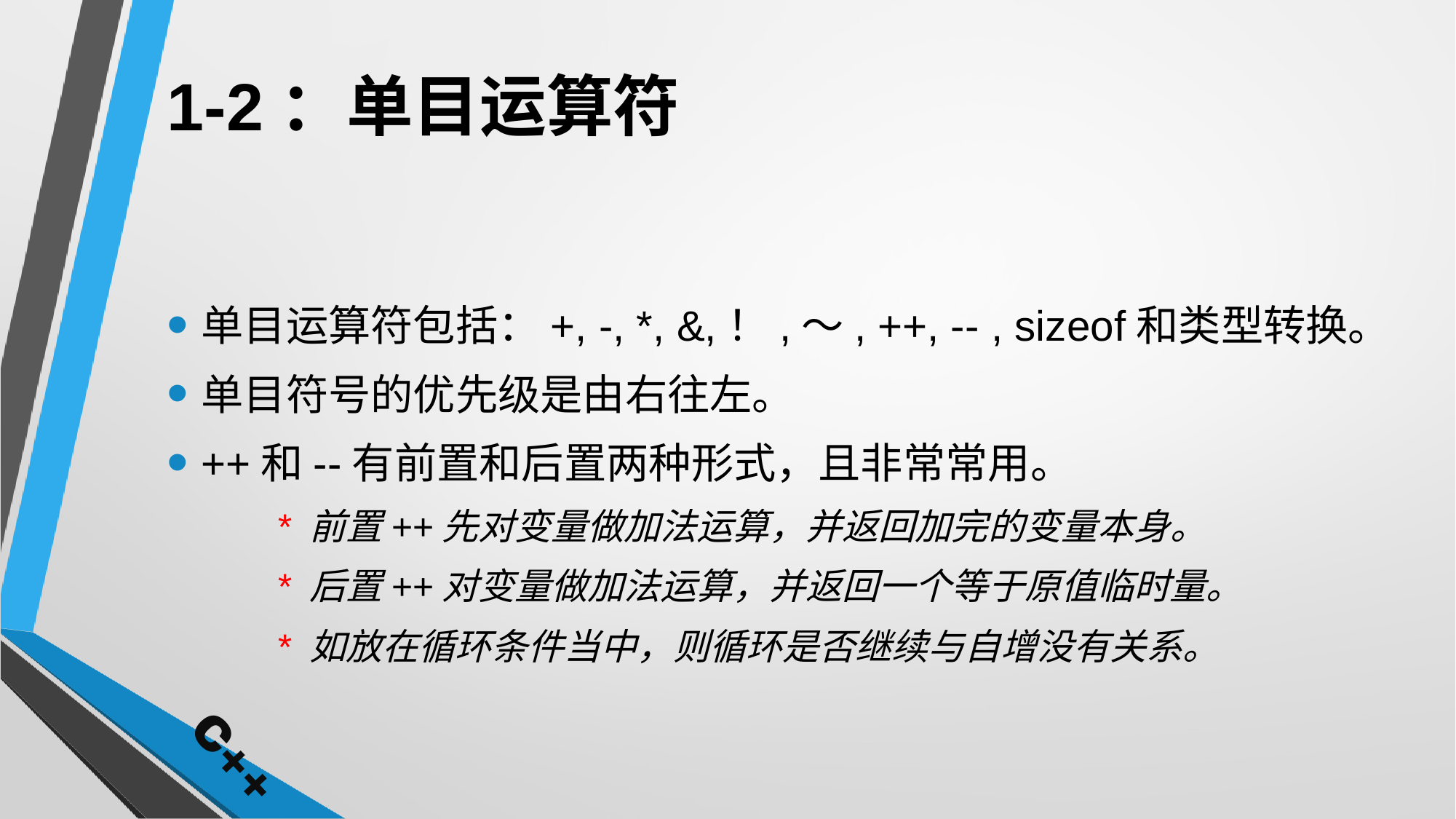

# 1-2：单目运算符
单目运算符包括：+, -, *, &,！,～, ++, -- , sizeof和类型转换。
单目符号的优先级是由右往左。
++和--有前置和后置两种形式，且非常常用。
	* 前置++先对变量做加法运算，并返回加完的变量本身。
	* 后置++对变量做加法运算，并返回一个等于原值临时量。
	* 如放在循环条件当中，则循环是否继续与自增没有关系。